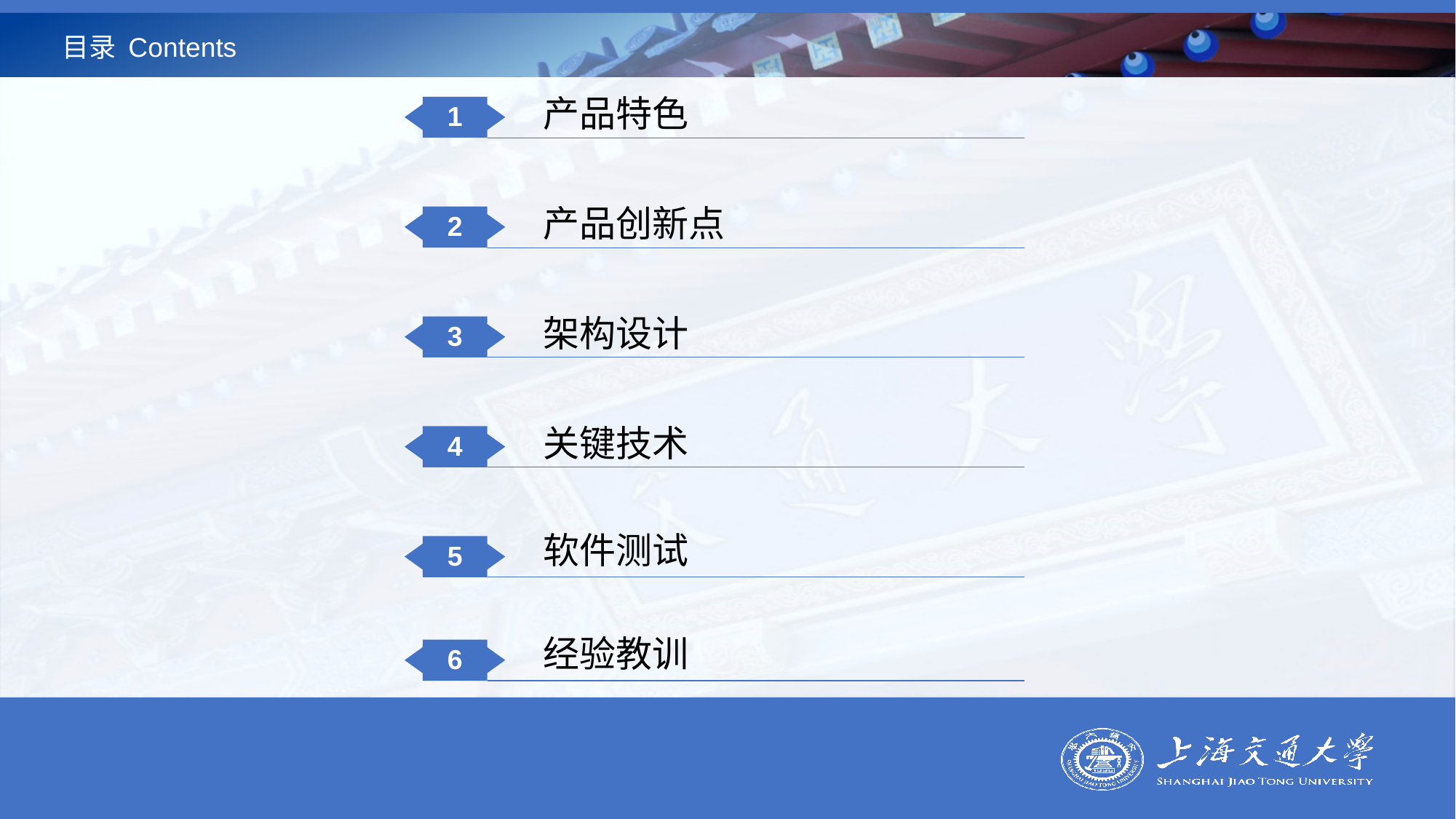

# 目录 Contents
产品特色
1

产品创新点
2

架构设计
3

关键技术
4

软件测试
5

经验教训

6